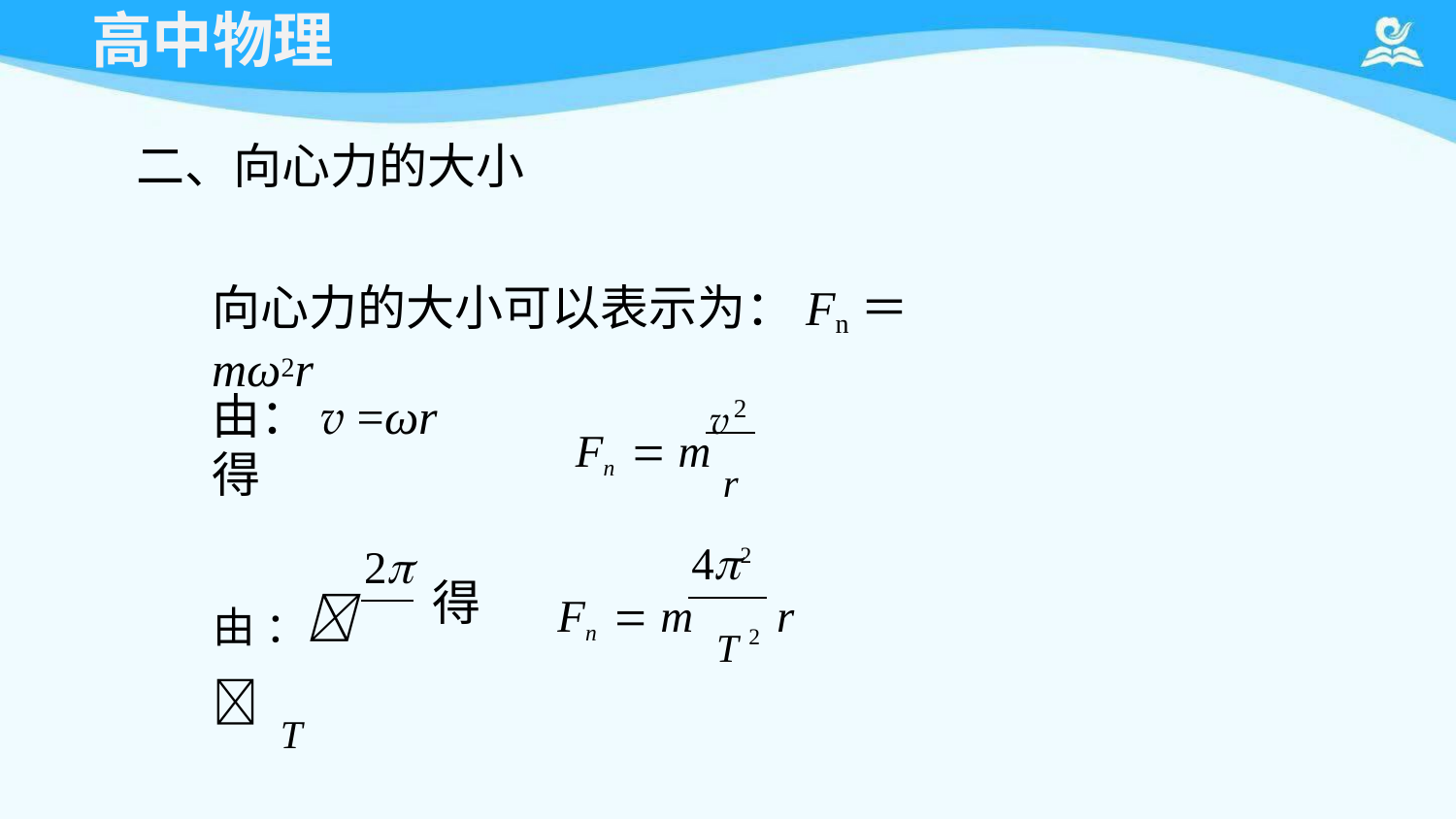

# 高中物理
二、向心力的大小

向心力的大小可以表示为：Fn＝mω2r
v2
由：v =ωr得
Fn  = m	r

4π2
2π
Fn  = m  T 2	r
由 ：ω= T
得